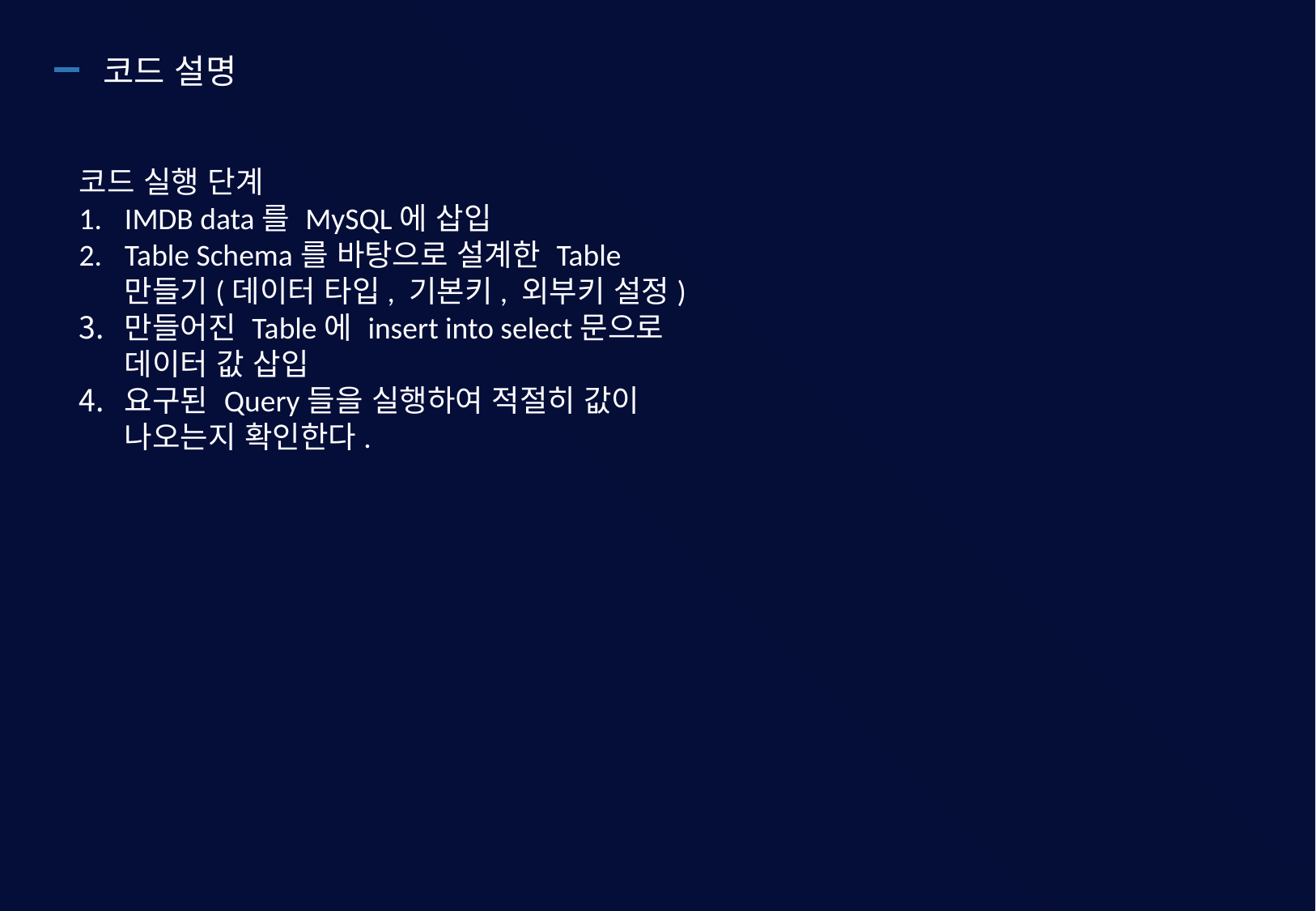

코드 설명
코드 실행 단계
IMDB data를 MySQL에 삽입
Table Schema를 바탕으로 설계한 Table 만들기(데이터 타입, 기본키, 외부키 설정)
만들어진 Table에 insert into select문으로 데이터 값 삽입
요구된 Query들을 실행하여 적절히 값이 나오는지 확인한다.